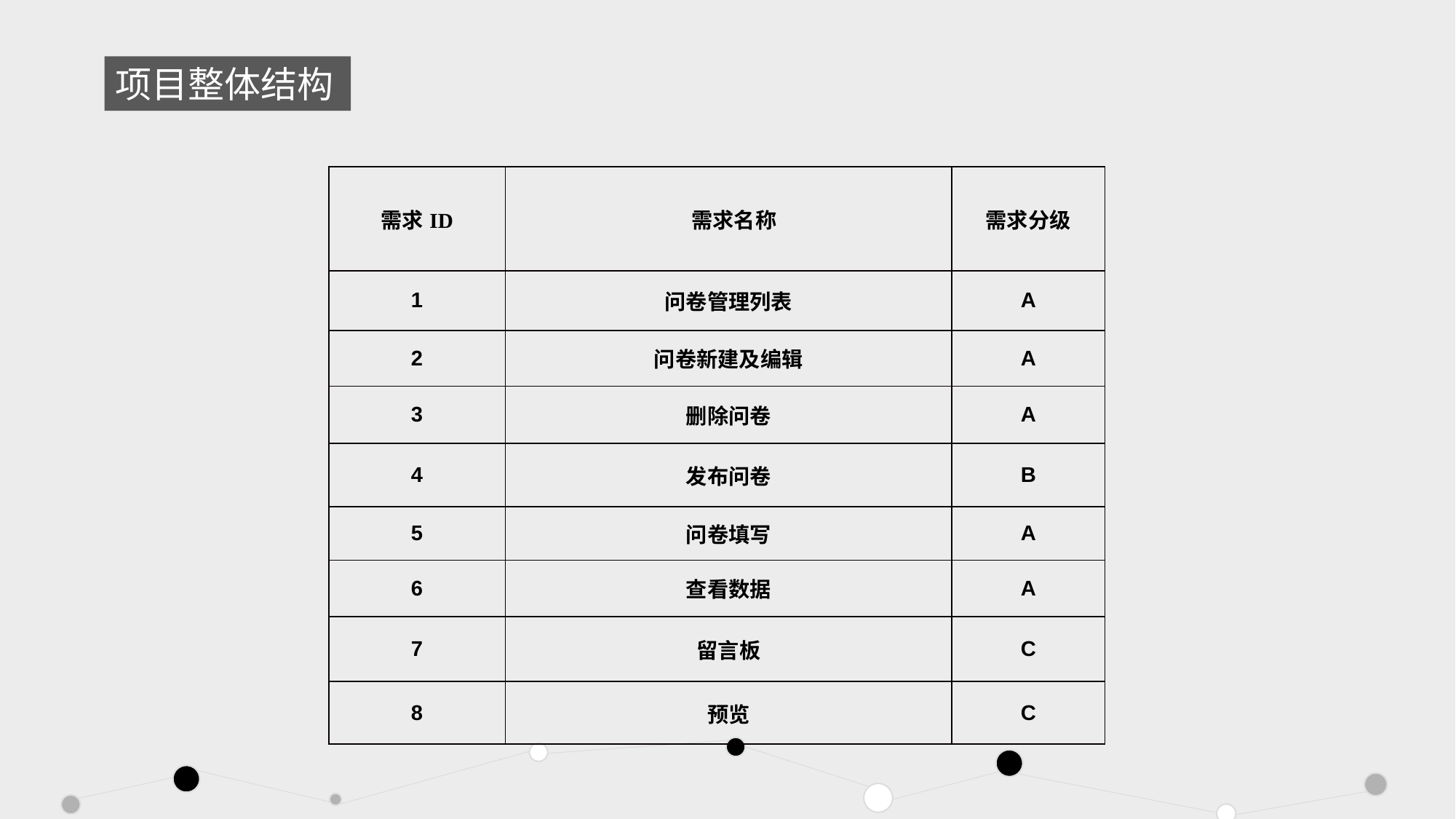

项目整体结构

| 需求ID | 需求名称 | 需求分级 |
| --- | --- | --- |
| 1 | 问卷管理列表 | A |
| 2 | 问卷新建及编辑 | A |
| 3 | 删除问卷 | A |
| 4 | 发布问卷 | B |
| 5 | 问卷填写 | A |
| 6 | 查看数据 | A |
| 7 | 留言板 | C |
| 8 | 预览 | C |